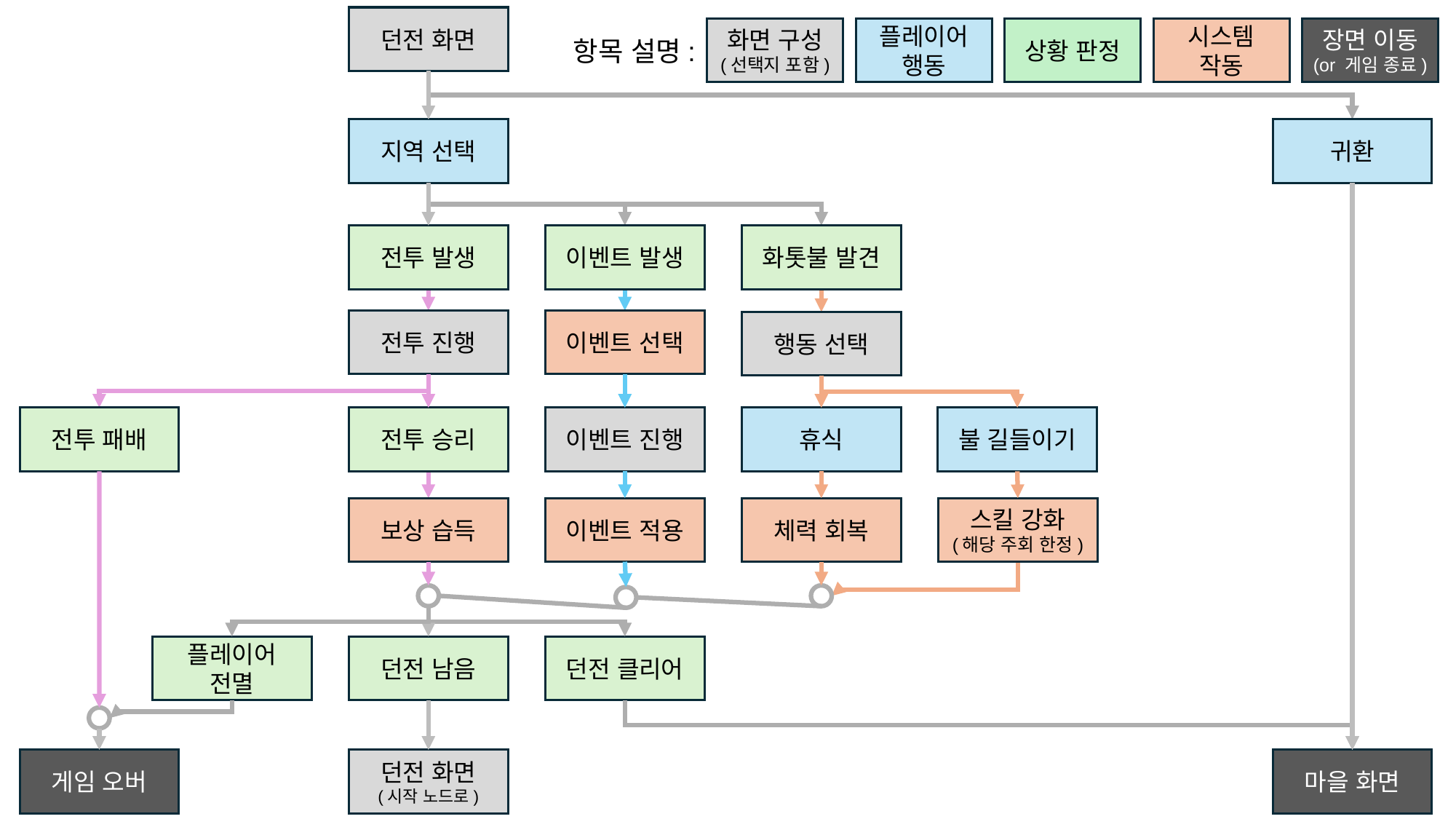

던전 화면
화면 구성
(선택지 포함)
플레이어
행동
시스템
작동
장면 이동
(or 게임 종료)
상황 판정
항목 설명:
지역 선택
귀환
전투 발생
이벤트 발생
화톳불 발견
전투 진행
이벤트 선택
행동 선택
전투 패배
전투 승리
이벤트 진행
휴식
불 길들이기
보상 습득
이벤트 적용
체력 회복
스킬 강화
(해당 주회 한정)

플레이어
전멸
던전 남음
던전 클리어

게임 오버
던전 화면
(시작 노드로)
마을 화면